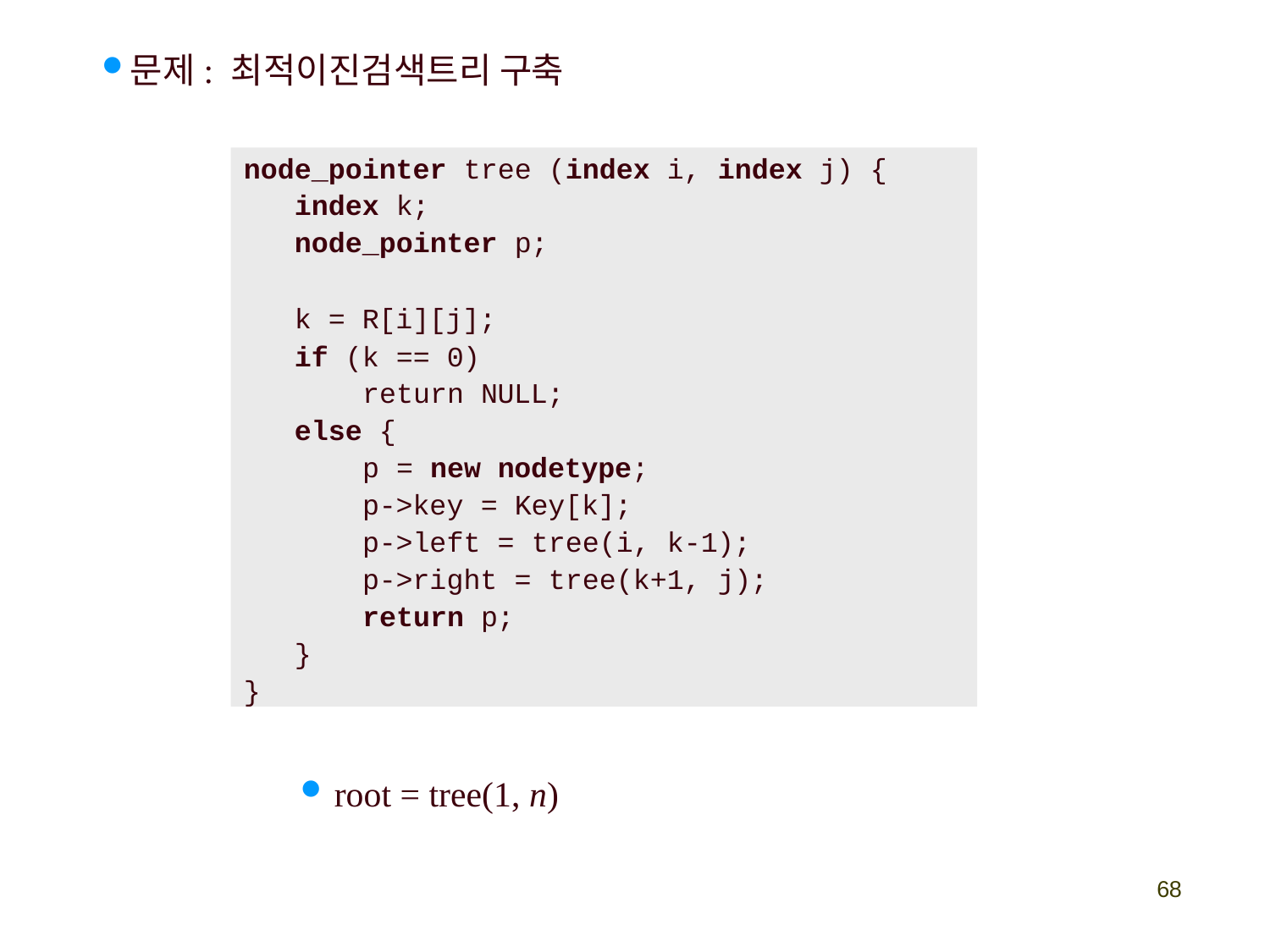

문제: 최적이진검색트리 구축
node_pointer tree (index i, index j) {
index k;
node_pointer p;

k = R[i][j];
if (k == 0)
return NULL;
else {
p = new nodetype;
p->key = Key[k];
p->left = tree(i, k-1); p->right = tree(k+1, j); return p;
}
}
root = tree(1, n)
68